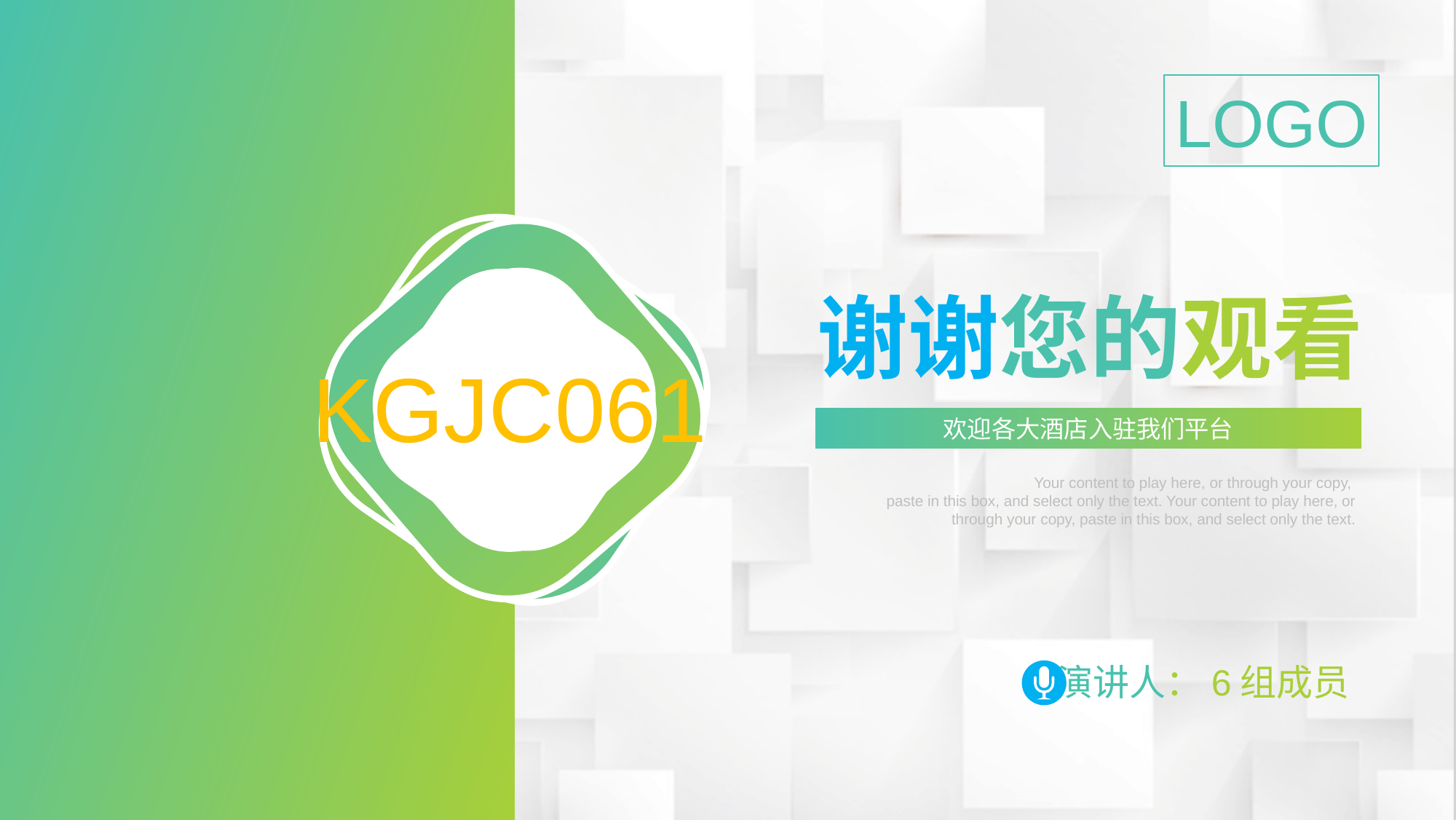

LOGO

KGJC061
谢谢您的观看
欢迎各大酒店入驻我们平台
Your content to play here, or through your copy,
paste in this box, and select only the text. Your content to play here, or through your copy, paste in this box, and select only the text.

演讲人：6组成员